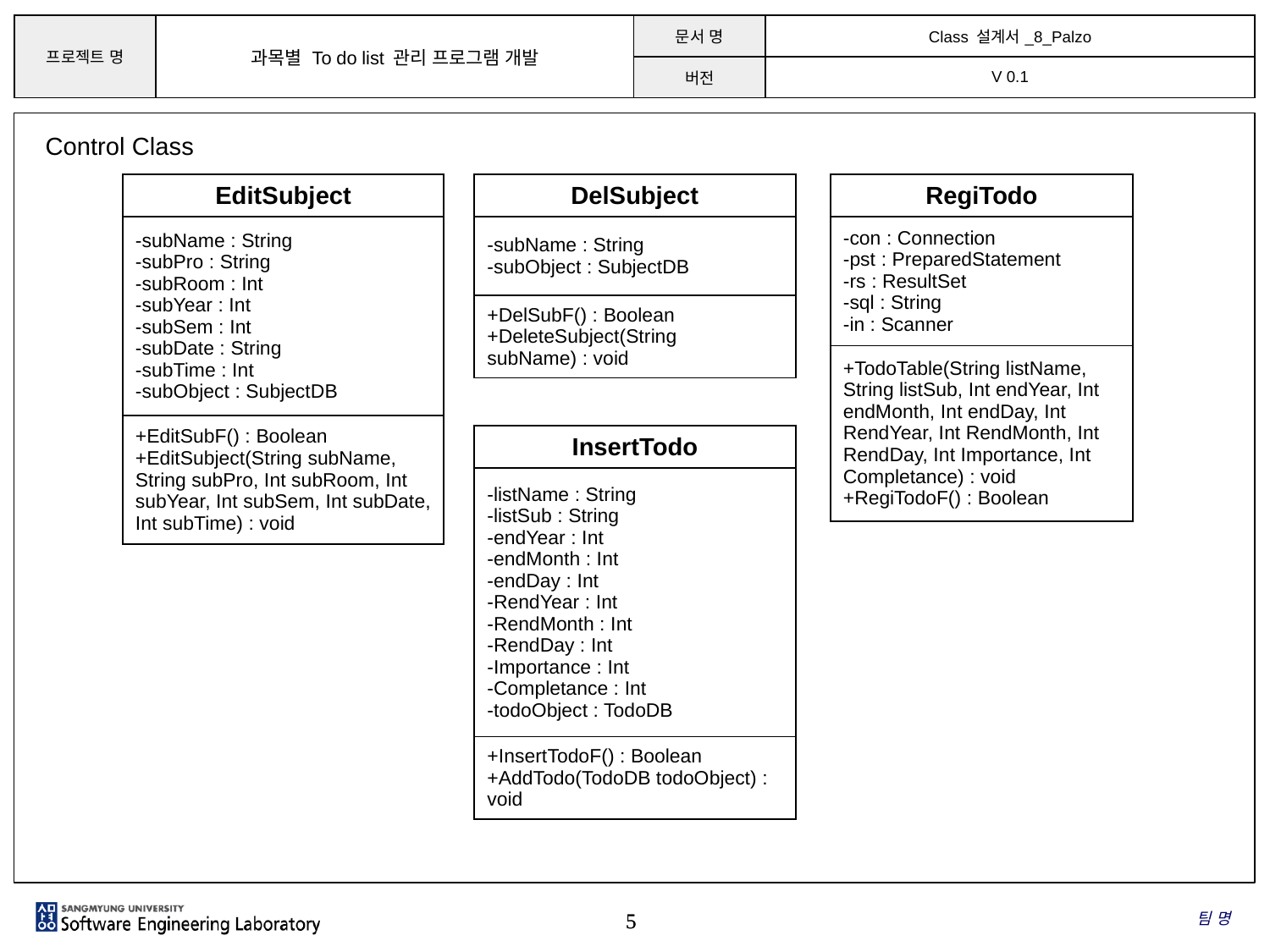

Control Class
| EditSubject |
| --- |
| -subName : String -subPro : String -subRoom : Int -subYear : Int -subSem : Int -subDate : String -subTime : Int -subObject : SubjectDB |
| +EditSubF() : Boolean +EditSubject(String subName, String subPro, Int subRoom, Int subYear, Int subSem, Int subDate, Int subTime) : void |
| DelSubject |
| --- |
| -subName : String -subObject : SubjectDB |
| +DelSubF() : Boolean +DeleteSubject(String subName) : void |
| RegiTodo |
| --- |
| -con : Connection -pst : PreparedStatement -rs : ResultSet -sql : String -in : Scanner |
| +TodoTable(String listName, String listSub, Int endYear, Int endMonth, Int endDay, Int RendYear, Int RendMonth, Int RendDay, Int Importance, Int Completance) : void +RegiTodoF() : Boolean |
| InsertTodo |
| --- |
| -listName : String -listSub : String -endYear : Int -endMonth : Int -endDay : Int -RendYear : Int -RendMonth : Int -RendDay : Int -Importance : Int -Completance : Int -todoObject : TodoDB |
| +InsertTodoF() : Boolean +AddTodo(TodoDB todoObject) : void |
팀 명